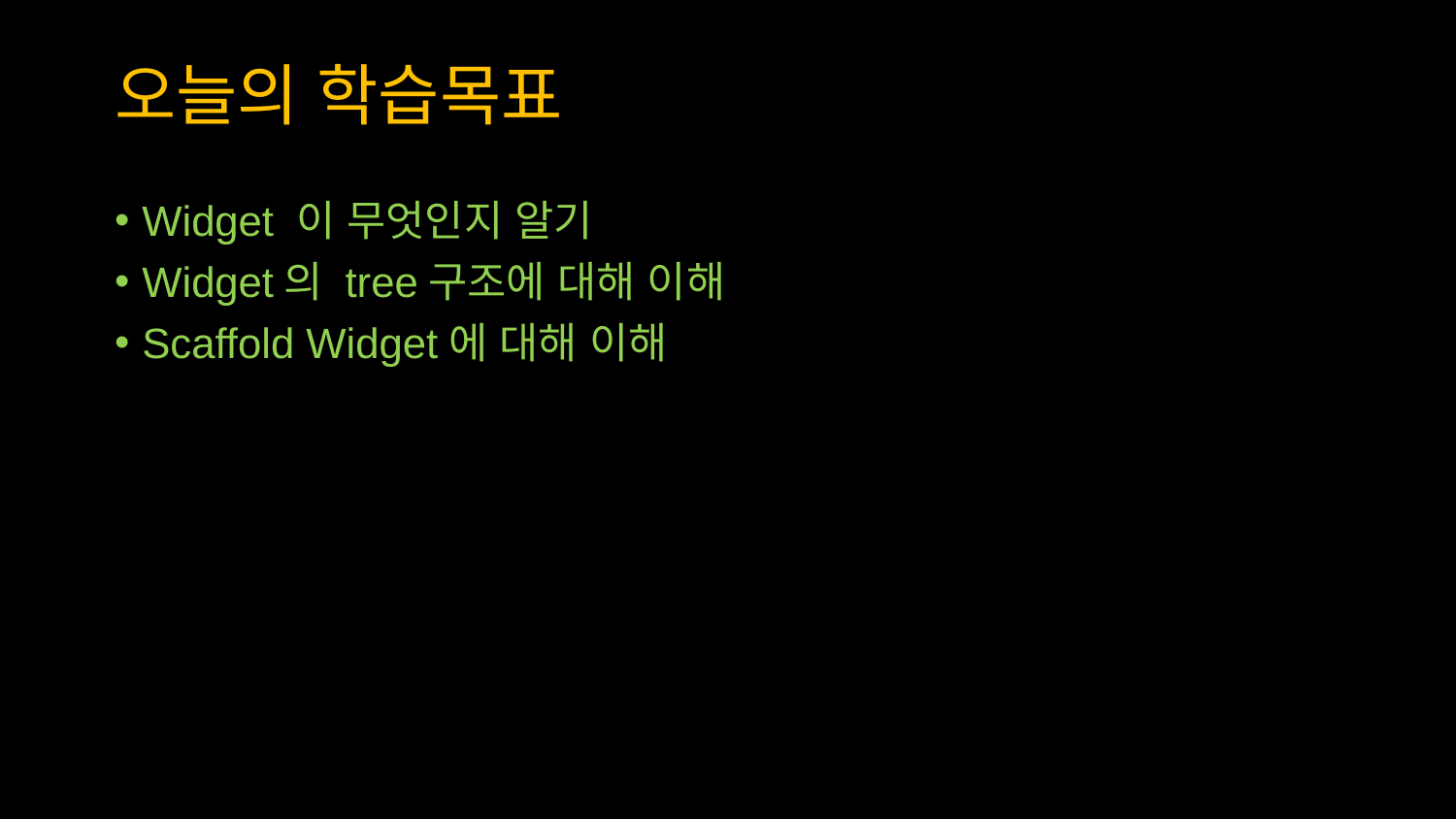

# 오늘의 학습목표
Widget 이 무엇인지 알기
Widget의 tree구조에 대해 이해
Scaffold Widget에 대해 이해